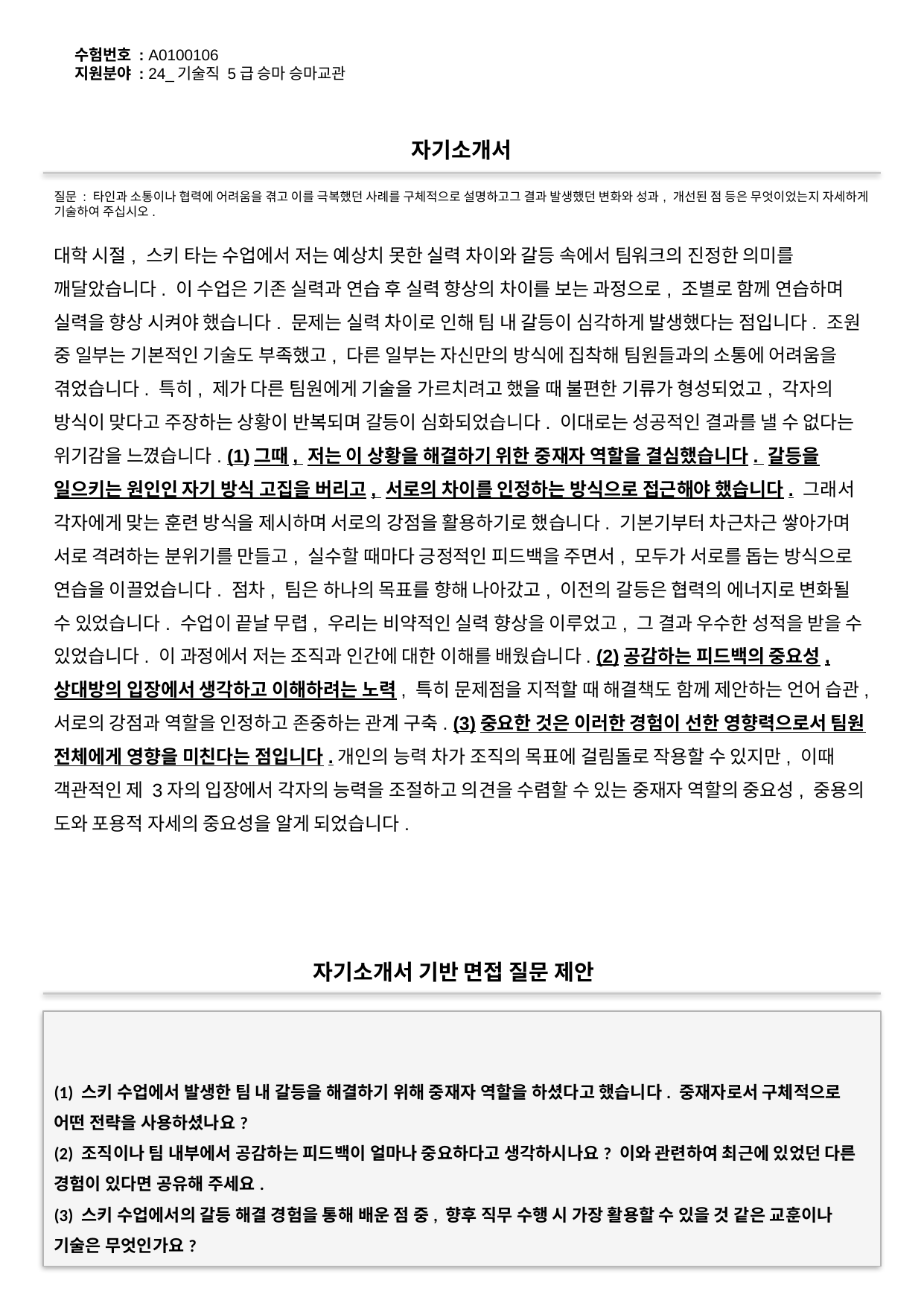

수험번호 : A0100106
지원분야 : 24_기술직 5급 승마 승마교관
#

자기소개서

질문 : 타인과 소통이나 협력에 어려움을 겪고 이를 극복했던 사례를 구체적으로 설명하고그 결과 발생했던 변화와 성과, 개선된 점 등은 무엇이었는지 자세하게 기술하여 주십시오.

대학 시절, 스키 타는 수업에서 저는 예상치 못한 실력 차이와 갈등 속에서 팀워크의 진정한 의미를 깨달았습니다. 이 수업은 기존 실력과 연습 후 실력 향상의 차이를 보는 과정으로, 조별로 함께 연습하며 실력을 향상 시켜야 했습니다. 문제는 실력 차이로 인해 팀 내 갈등이 심각하게 발생했다는 점입니다. 조원 중 일부는 기본적인 기술도 부족했고, 다른 일부는 자신만의 방식에 집착해 팀원들과의 소통에 어려움을 겪었습니다. 특히, 제가 다른 팀원에게 기술을 가르치려고 했을 때 불편한 기류가 형성되었고, 각자의 방식이 맞다고 주장하는 상황이 반복되며 갈등이 심화되었습니다. 이대로는 성공적인 결과를 낼 수 없다는 위기감을 느꼈습니다. (1)그때, 저는 이 상황을 해결하기 위한 중재자 역할을 결심했습니다. 갈등을 일으키는 원인인 자기 방식 고집을 버리고, 서로의 차이를 인정하는 방식으로 접근해야 했습니다. 그래서 각자에게 맞는 훈련 방식을 제시하며 서로의 강점을 활용하기로 했습니다. 기본기부터 차근차근 쌓아가며 서로 격려하는 분위기를 만들고, 실수할 때마다 긍정적인 피드백을 주면서, 모두가 서로를 돕는 방식으로 연습을 이끌었습니다. 점차, 팀은 하나의 목표를 향해 나아갔고, 이전의 갈등은 협력의 에너지로 변화될 수 있었습니다. 수업이 끝날 무렵, 우리는 비약적인 실력 향상을 이루었고, 그 결과 우수한 성적을 받을 수 있었습니다. 이 과정에서 저는 조직과 인간에 대한 이해를 배웠습니다. (2)공감하는 피드백의 중요성, 상대방의 입장에서 생각하고 이해하려는 노력, 특히 문제점을 지적할 때 해결책도 함께 제안하는 언어 습관, 서로의 강점과 역할을 인정하고 존중하는 관계 구축. (3)중요한 것은 이러한 경험이 선한 영향력으로서 팀원 전체에게 영향을 미친다는 점입니다.개인의 능력 차가 조직의 목표에 걸림돌로 작용할 수 있지만, 이때 객관적인 제 3자의 입장에서 각자의 능력을 조절하고 의견을 수렴할 수 있는 중재자 역할의 중요성, 중용의 도와 포용적 자세의 중요성을 알게 되었습니다.

자기소개서 기반 면접 질문 제안

(1) 스키 수업에서 발생한 팀 내 갈등을 해결하기 위해 중재자 역할을 하셨다고 했습니다. 중재자로서 구체적으로 어떤 전략을 사용하셨나요?
(2) 조직이나 팀 내부에서 공감하는 피드백이 얼마나 중요하다고 생각하시나요? 이와 관련하여 최근에 있었던 다른 경험이 있다면 공유해 주세요.
(3) 스키 수업에서의 갈등 해결 경험을 통해 배운 점 중, 향후 직무 수행 시 가장 활용할 수 있을 것 같은 교훈이나 기술은 무엇인가요?